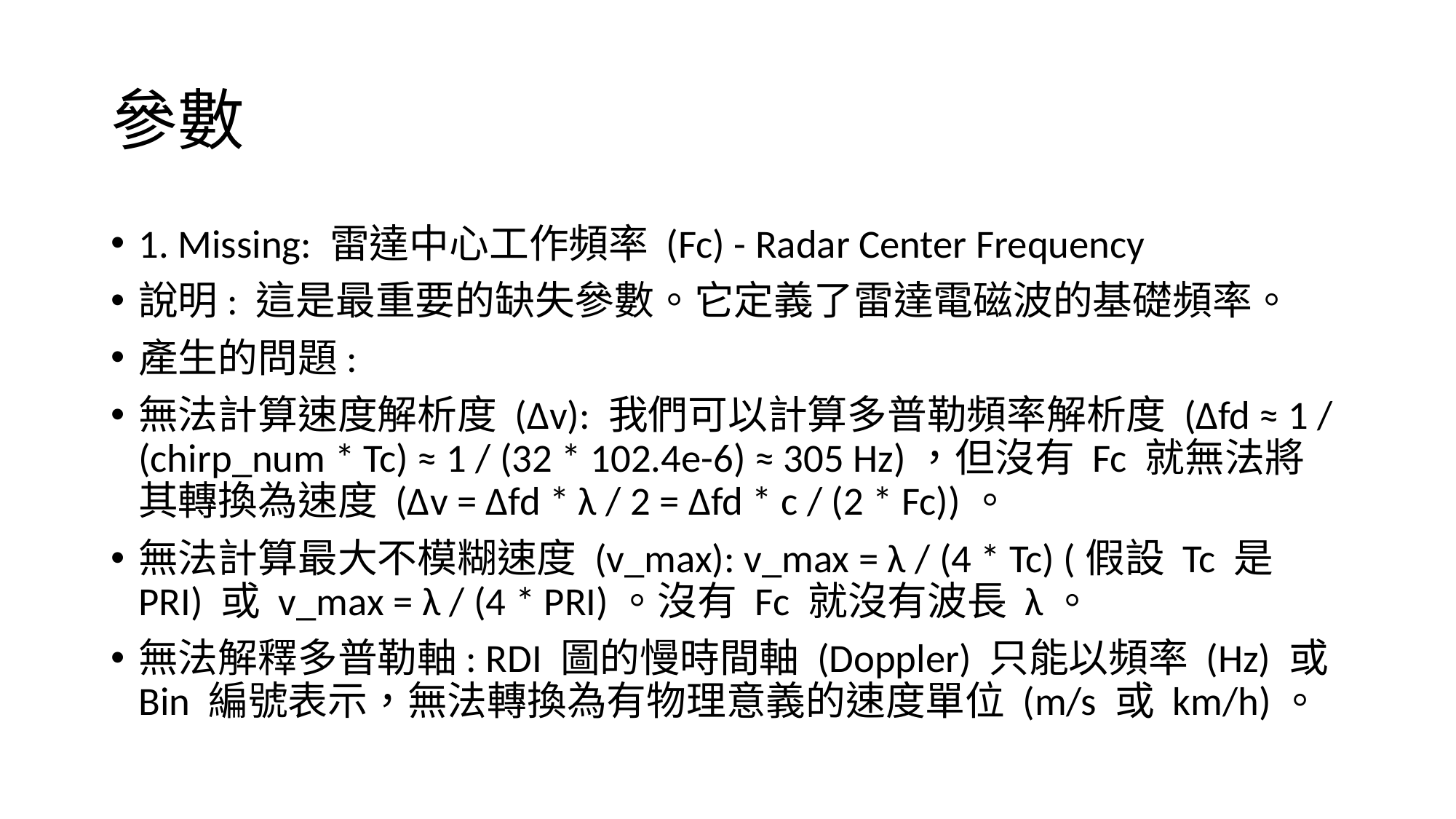

# 參數
1. Missing: 雷達中心工作頻率 (Fc) - Radar Center Frequency
說明: 這是最重要的缺失參數。它定義了雷達電磁波的基礎頻率。
產生的問題:
無法計算速度解析度 (Δv): 我們可以計算多普勒頻率解析度 (Δfd ≈ 1 / (chirp_num * Tc) ≈ 1 / (32 * 102.4e-6) ≈ 305 Hz)，但沒有 Fc 就無法將其轉換為速度 (Δv = Δfd * λ / 2 = Δfd * c / (2 * Fc))。
無法計算最大不模糊速度 (v_max): v_max = λ / (4 * Tc) (假設 Tc 是 PRI) 或 v_max = λ / (4 * PRI)。沒有 Fc 就沒有波長 λ。
無法解釋多普勒軸: RDI 圖的慢時間軸 (Doppler) 只能以頻率 (Hz) 或 Bin 編號表示，無法轉換為有物理意義的速度單位 (m/s 或 km/h)。